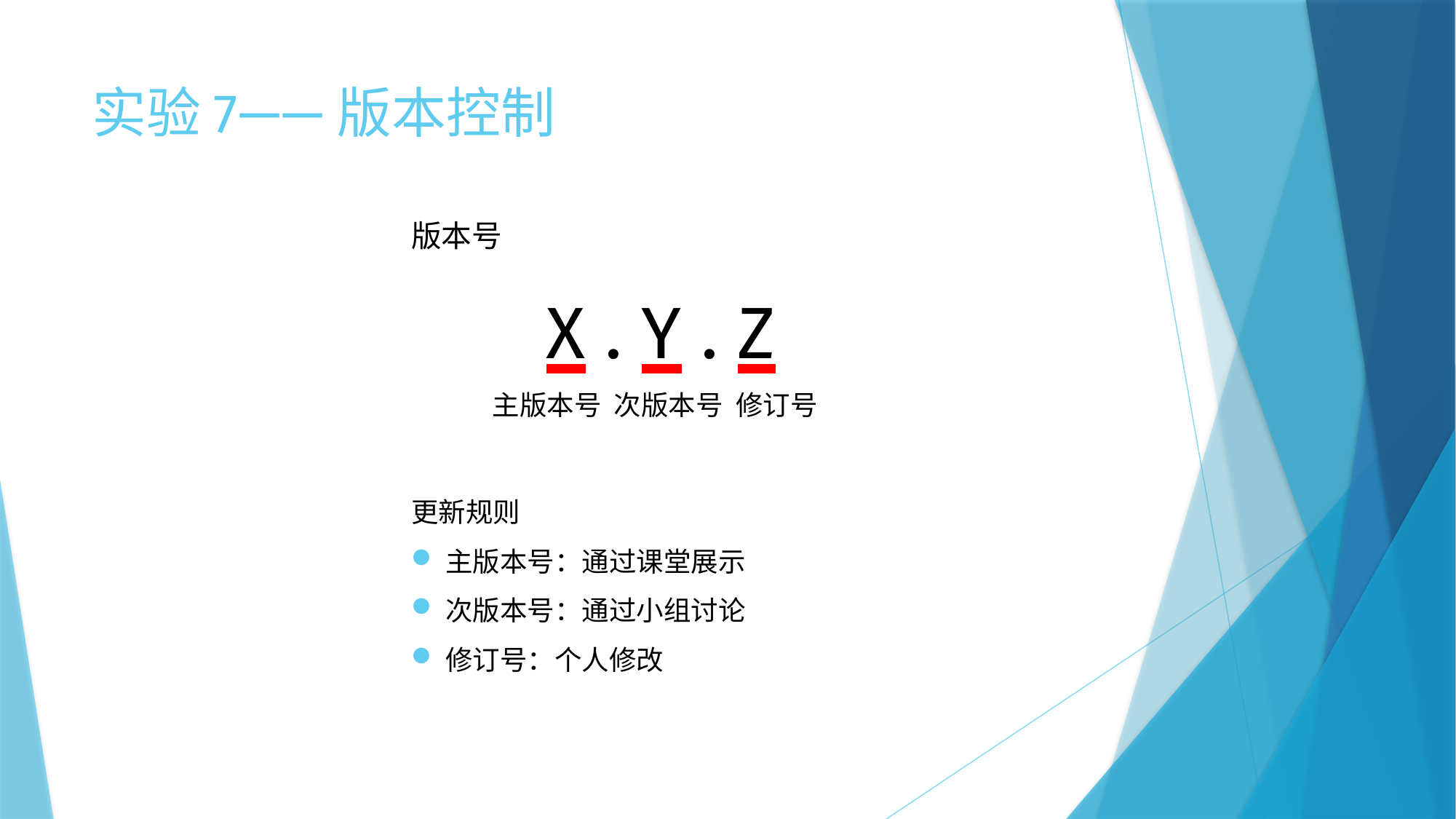

# 实验7——版本控制
版本号

X . Y . Z
主版本号
次版本号
修订号
更新规则
主版本号：通过课堂展示
次版本号：通过小组讨论
修订号：个人修改